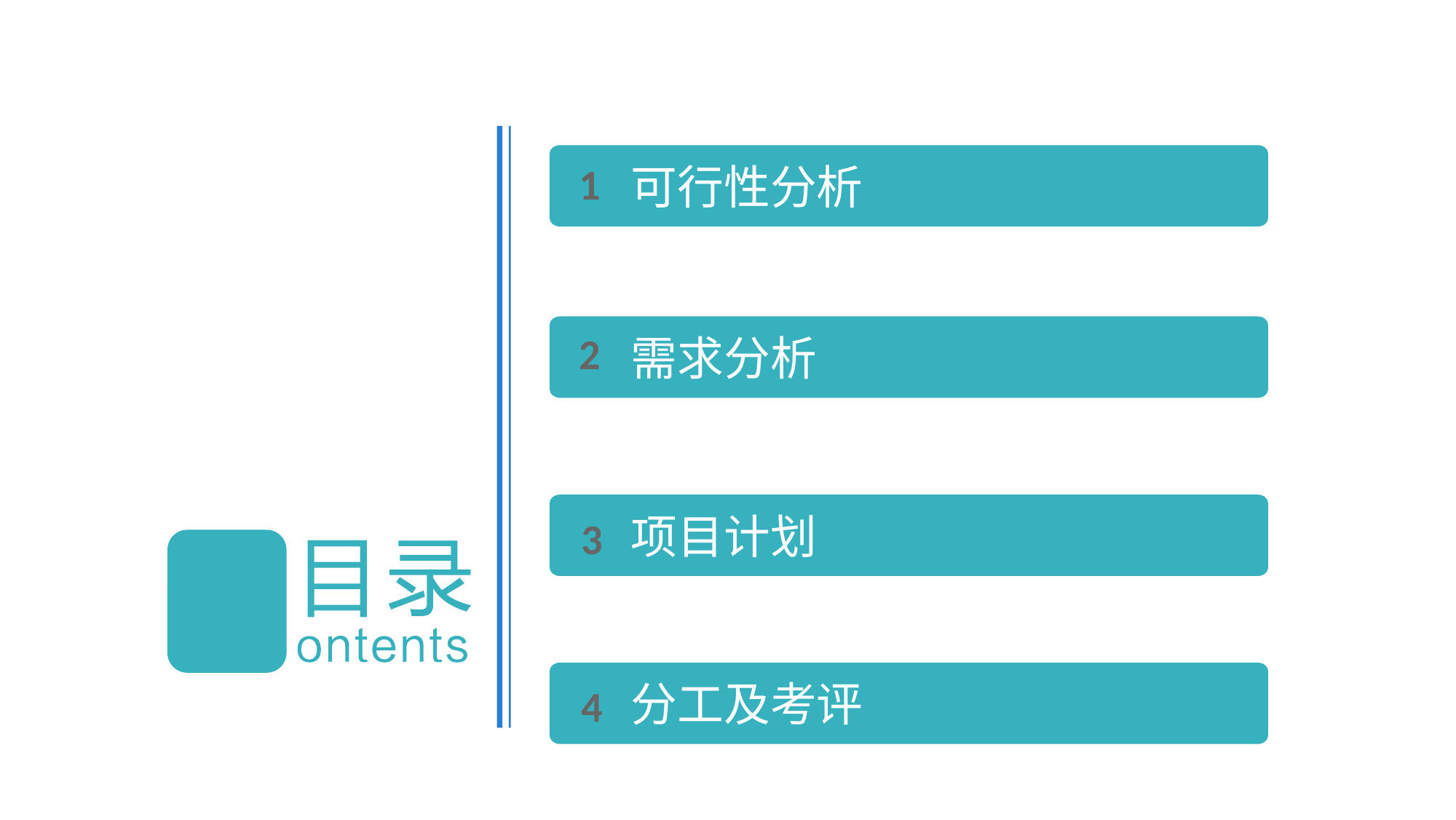

1

可行性分析

2

需求分析

项目计划
3

分工及考评
4